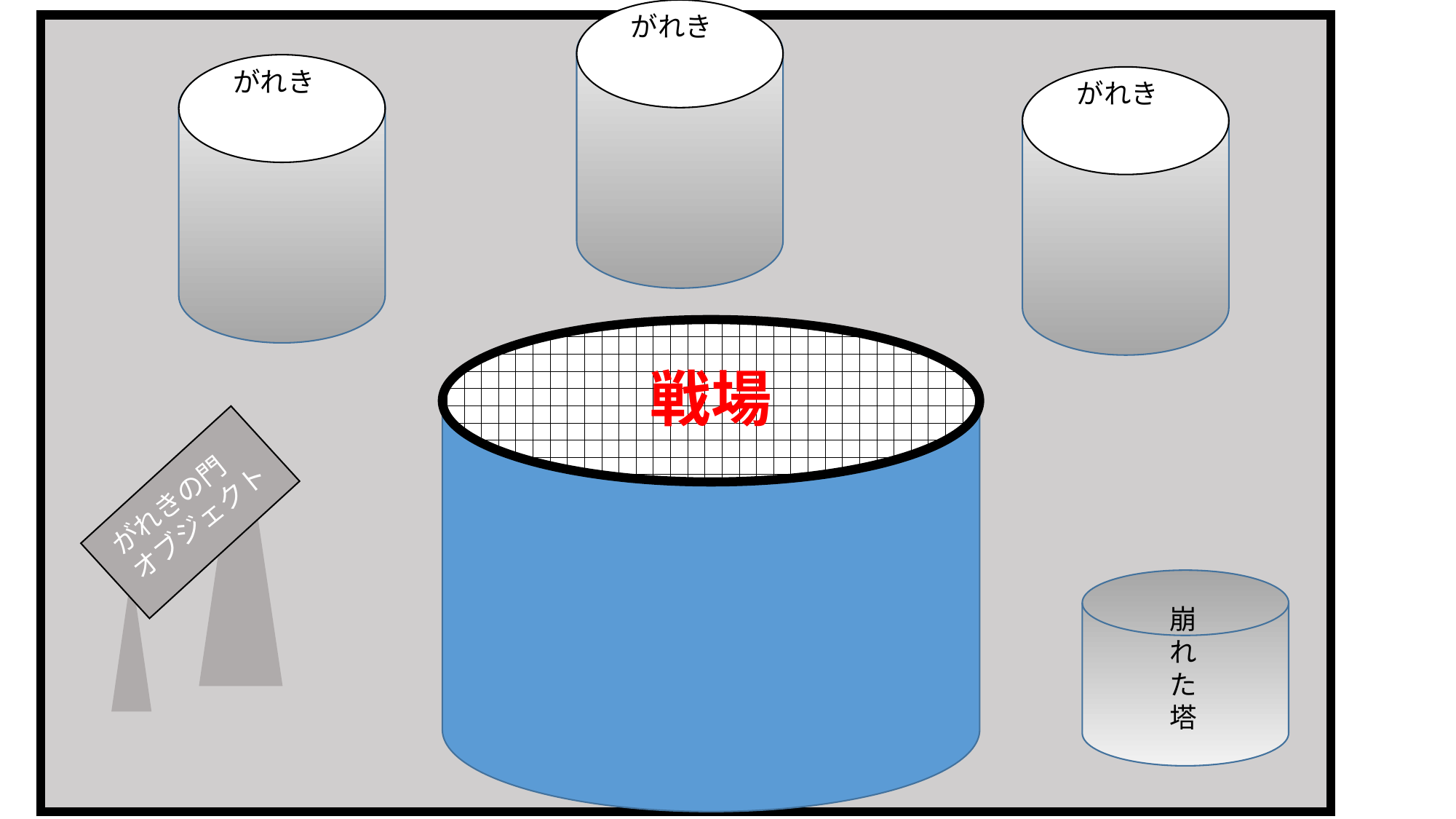

がれき

がれき

がれき

戦場

がれきの門
オブジェクト

崩れた塔